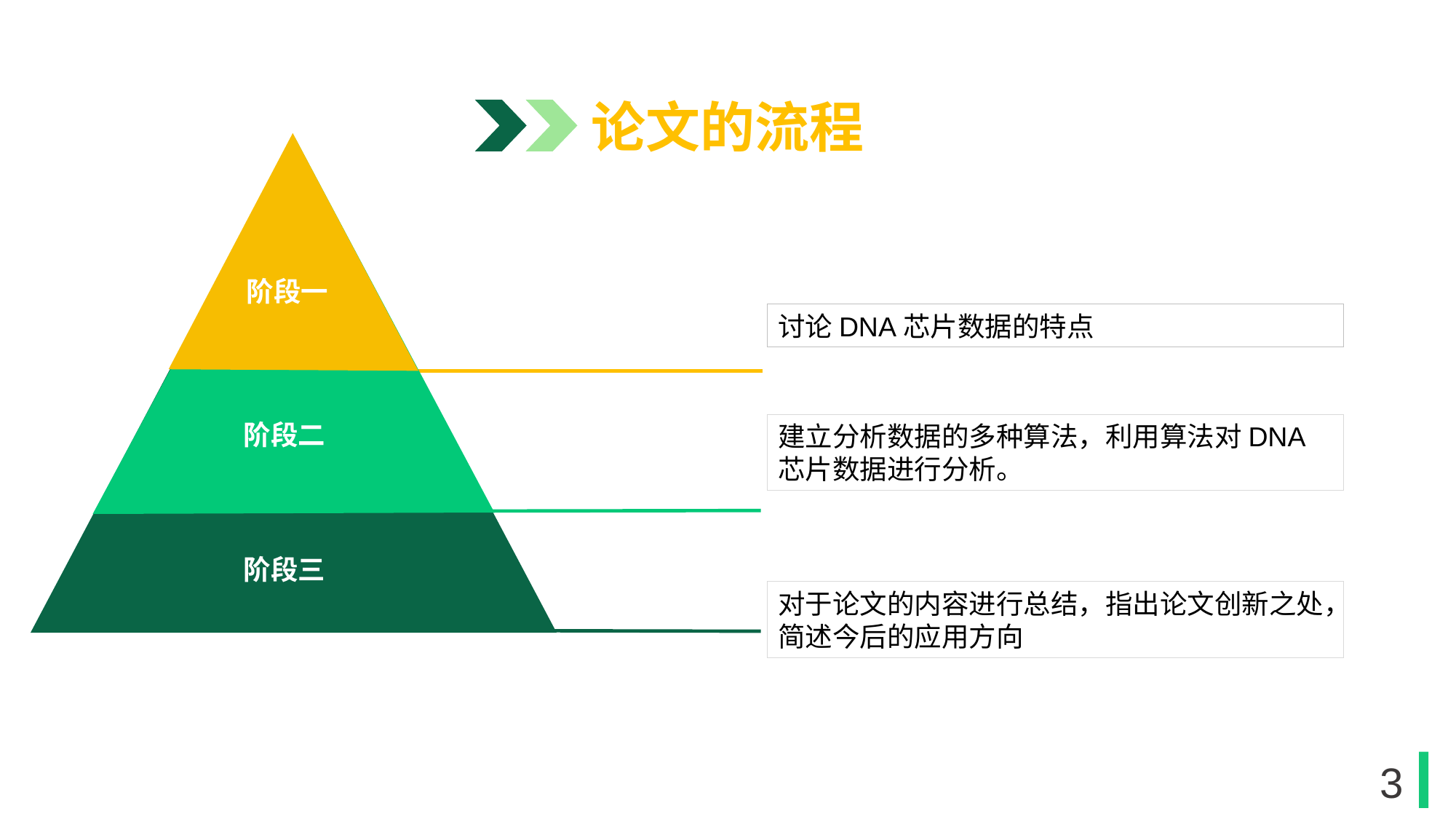

论文的流程

阶段一
阶段二
阶段三
讨论DNA芯片数据的特点
建立分析数据的多种算法，利用算法对DNA芯片数据进行分析。
对于论文的内容进行总结，指出论文创新之处，简述今后的应用方向
3